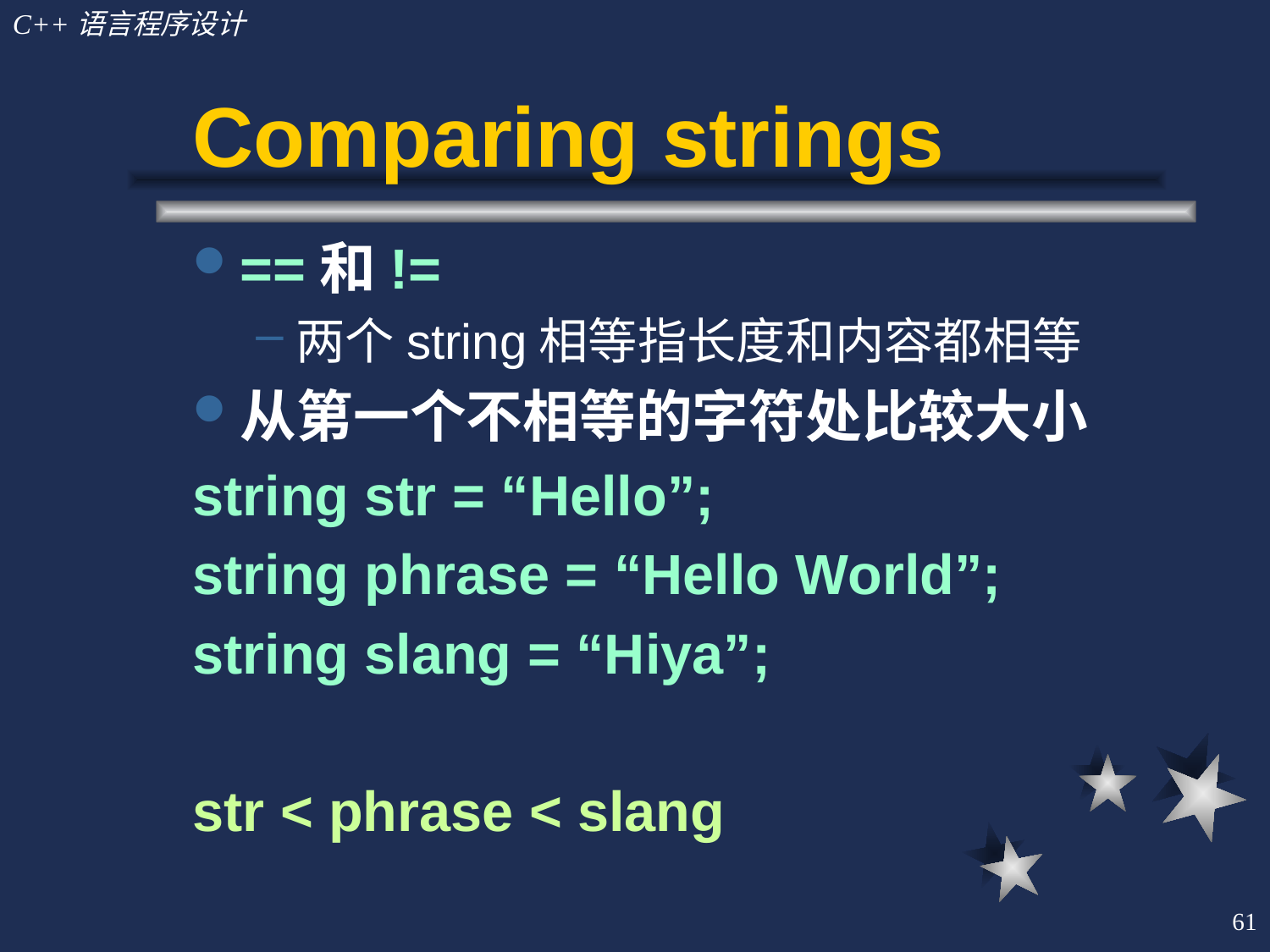

# Comparing strings
==和!=
两个string相等指长度和内容都相等
从第一个不相等的字符处比较大小
string str = “Hello”;
string phrase = “Hello World”;
string slang = “Hiya”;

str < phrase < slang
61